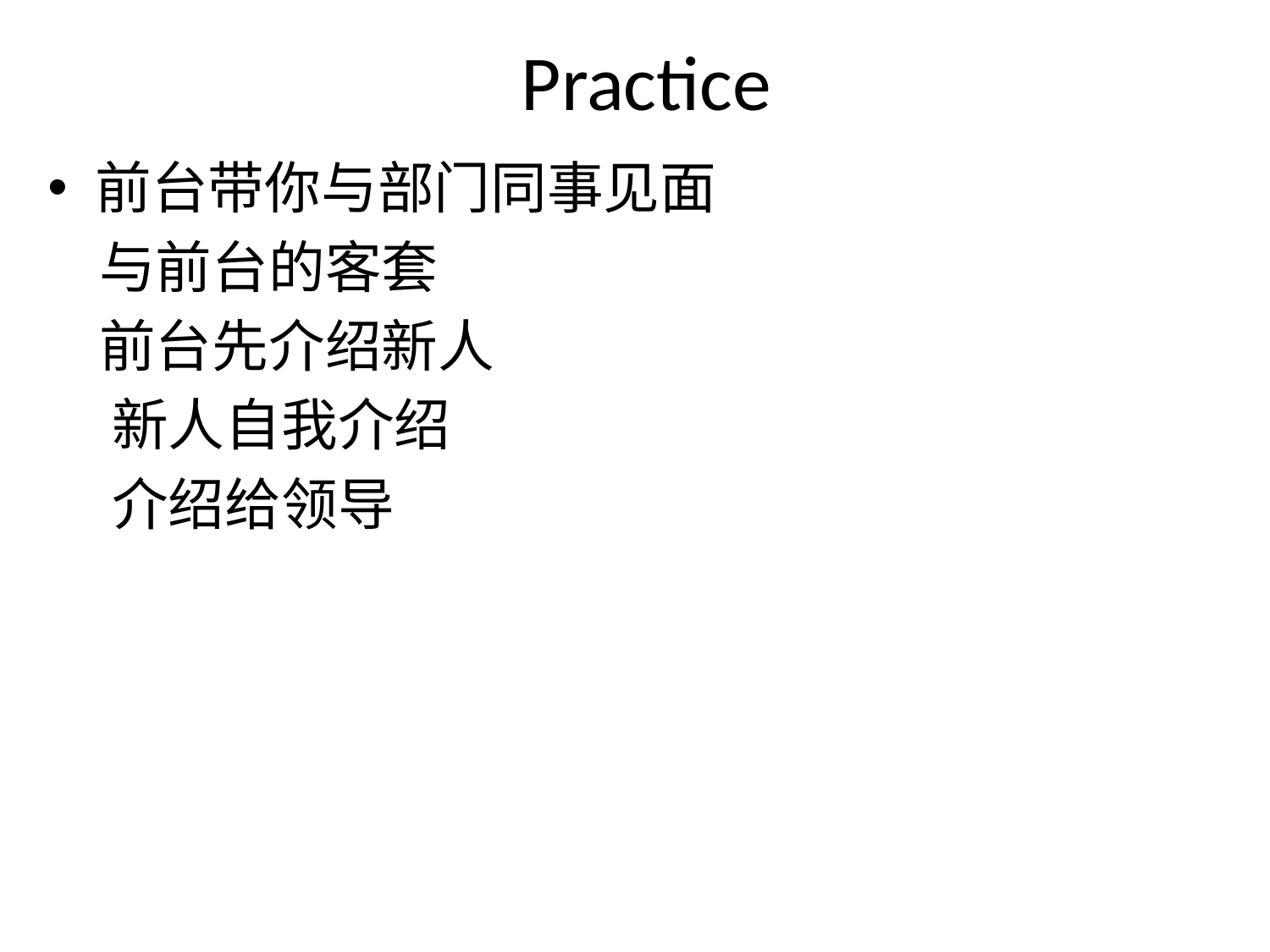

# Practice
前台带你与部门同事见面
   与前台的客套
   前台先介绍新人
    新人自我介绍
    介绍给领导